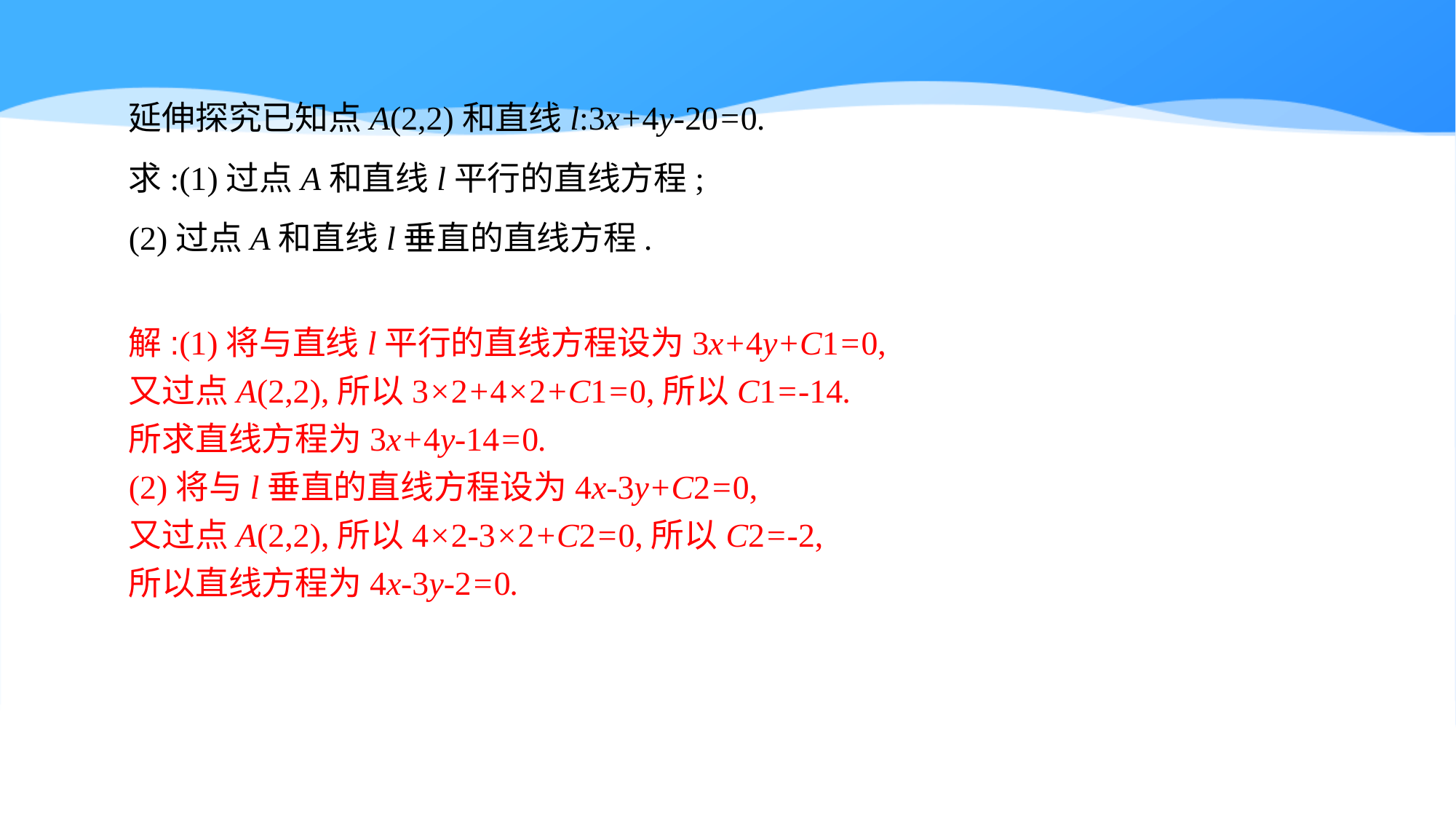

延伸探究已知点A(2,2)和直线l:3x+4y-20=0.
求:(1)过点A和直线l平行的直线方程;
(2)过点A和直线l垂直的直线方程.
解:(1)将与直线l平行的直线方程设为3x+4y+C1=0,
又过点A(2,2),所以3×2+4×2+C1=0,所以C1=-14.
所求直线方程为3x+4y-14=0.
(2)将与l垂直的直线方程设为4x-3y+C2=0,
又过点A(2,2),所以4×2-3×2+C2=0,所以C2=-2,
所以直线方程为4x-3y-2=0.